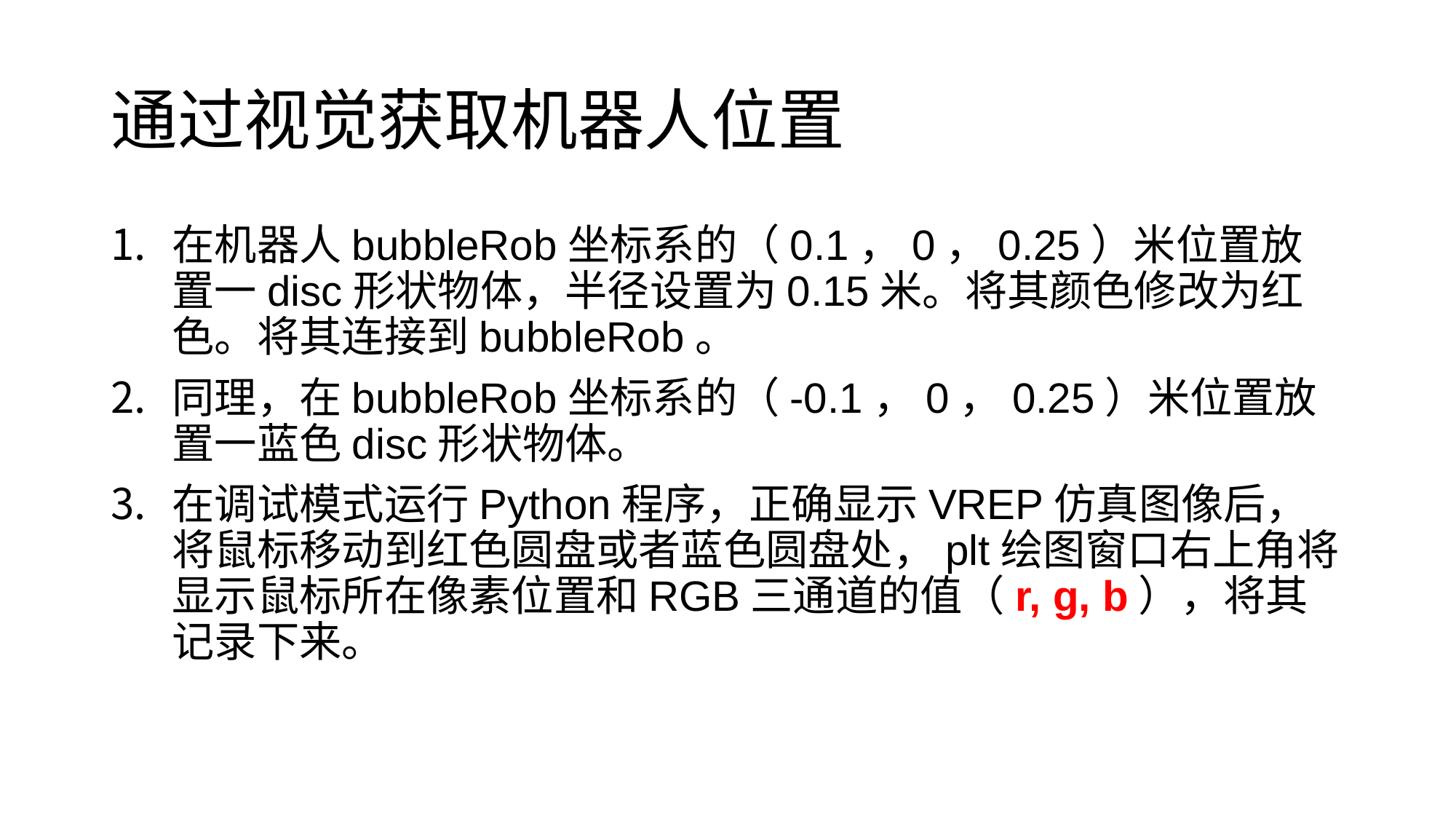

# 通过视觉获取机器人位置
在机器人bubbleRob坐标系的（0.1，0，0.25）米位置放置一disc形状物体，半径设置为0.15米。将其颜色修改为红色。将其连接到bubbleRob。
同理，在bubbleRob坐标系的（-0.1，0，0.25）米位置放置一蓝色disc形状物体。
在调试模式运行Python程序，正确显示VREP仿真图像后，将鼠标移动到红色圆盘或者蓝色圆盘处，plt绘图窗口右上角将显示鼠标所在像素位置和RGB三通道的值（r, g, b），将其记录下来。